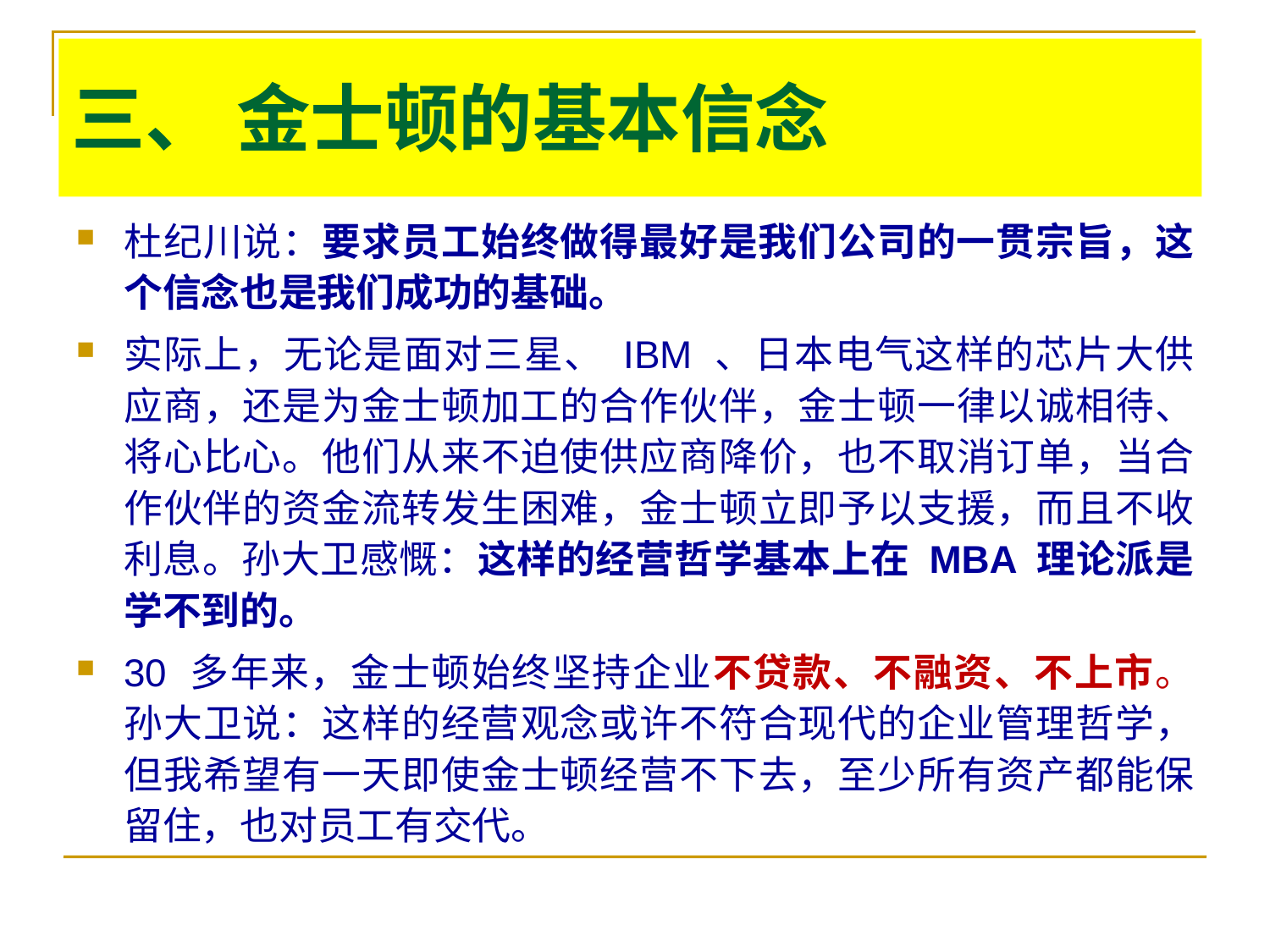

#
三、 金士顿的基本信念
杜纪川说：要求员工始终做得最好是我们公司的一贯宗旨，这个信念也是我们成功的基础。
实际上，无论是面对三星、 IBM 、日本电气这样的芯片大供应商，还是为金士顿加工的合作伙伴，金士顿一律以诚相待、将心比心。他们从来不迫使供应商降价，也不取消订单，当合作伙伴的资金流转发生困难，金士顿立即予以支援，而且不收利息。孙大卫感慨：这样的经营哲学基本上在 MBA 理论派是学不到的。
30 多年来，金士顿始终坚持企业不贷款、不融资、不上市。孙大卫说：这样的经营观念或许不符合现代的企业管理哲学，但我希望有一天即使金士顿经营不下去，至少所有资产都能保留住，也对员工有交代。

57